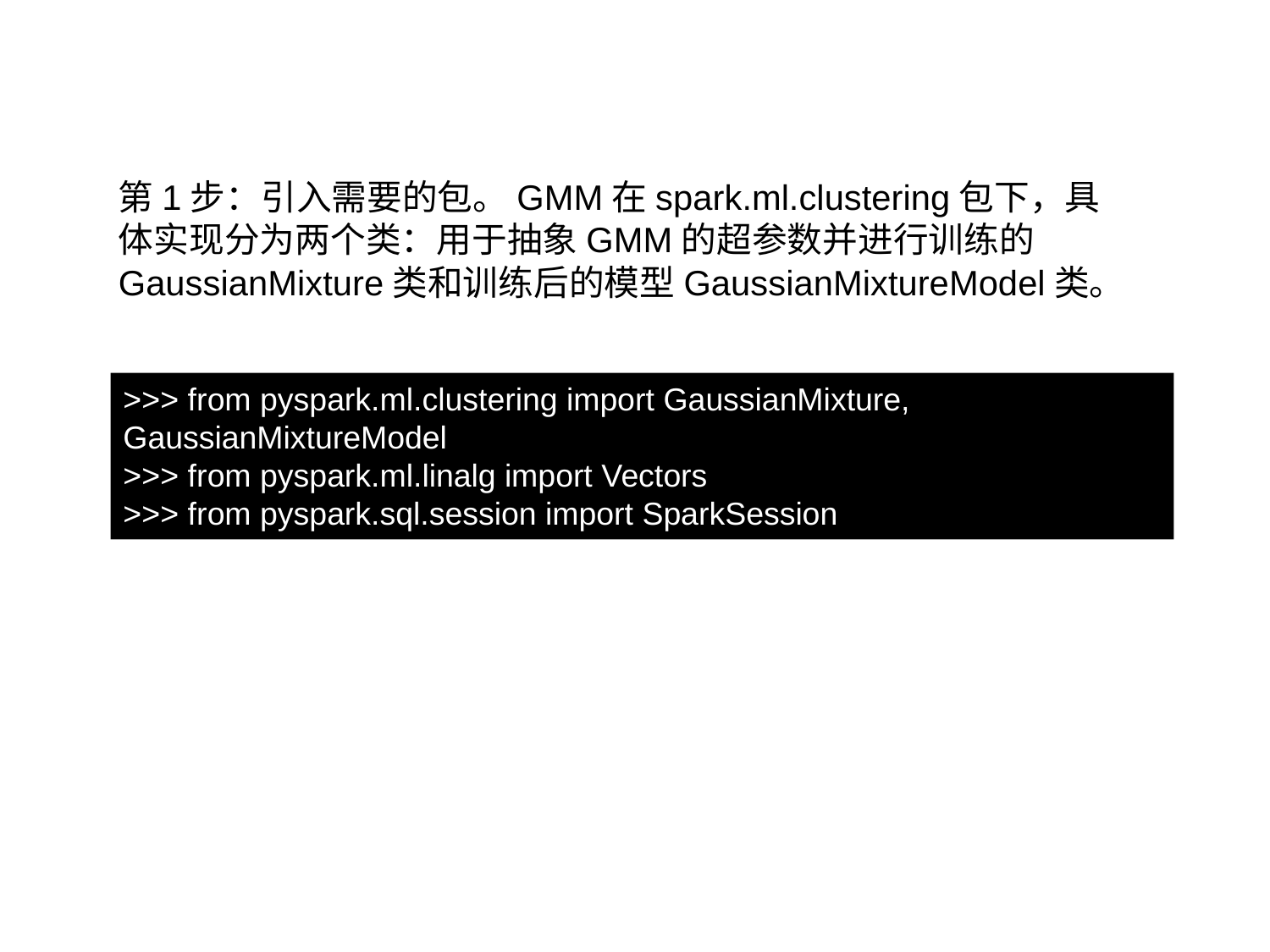

9.8.2 GMM 聚类算法
第1步：引入需要的包。GMM在spark.ml.clustering包下，具体实现分为两个类：用于抽象GMM的超参数并进行训练的GaussianMixture类和训练后的模型GaussianMixtureModel类。
>>> from pyspark.ml.clustering import GaussianMixture, GaussianMixtureModel
>>> from pyspark.ml.linalg import Vectors
>>> from pyspark.sql.session import SparkSession